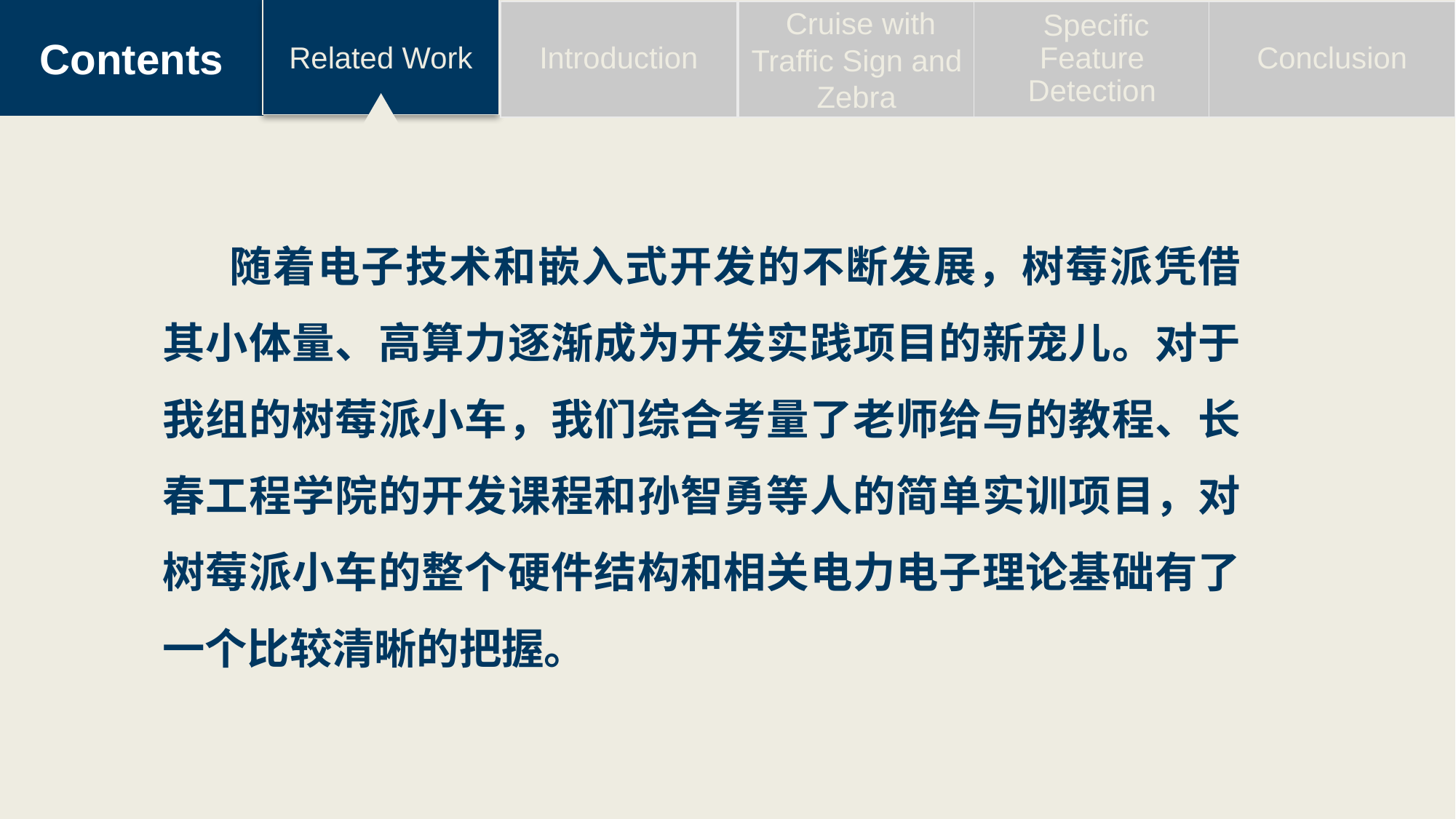

Related Work
Introduction
 Cruise with Traffic Sign and Zebra
 Specific Feature Detection
Conclusion
Contents

  随着电子技术和嵌入式开发的不断发展，树莓派凭借其小体量、高算力逐渐成为开发实践项目的新宠儿。对于我组的树莓派小车，我们综合考量了老师给与的教程、长春工程学院的开发课程和孙智勇等人的简单实训项目，对树莓派小车的整个硬件结构和相关电力电子理论基础有了一个比较清晰的把握。